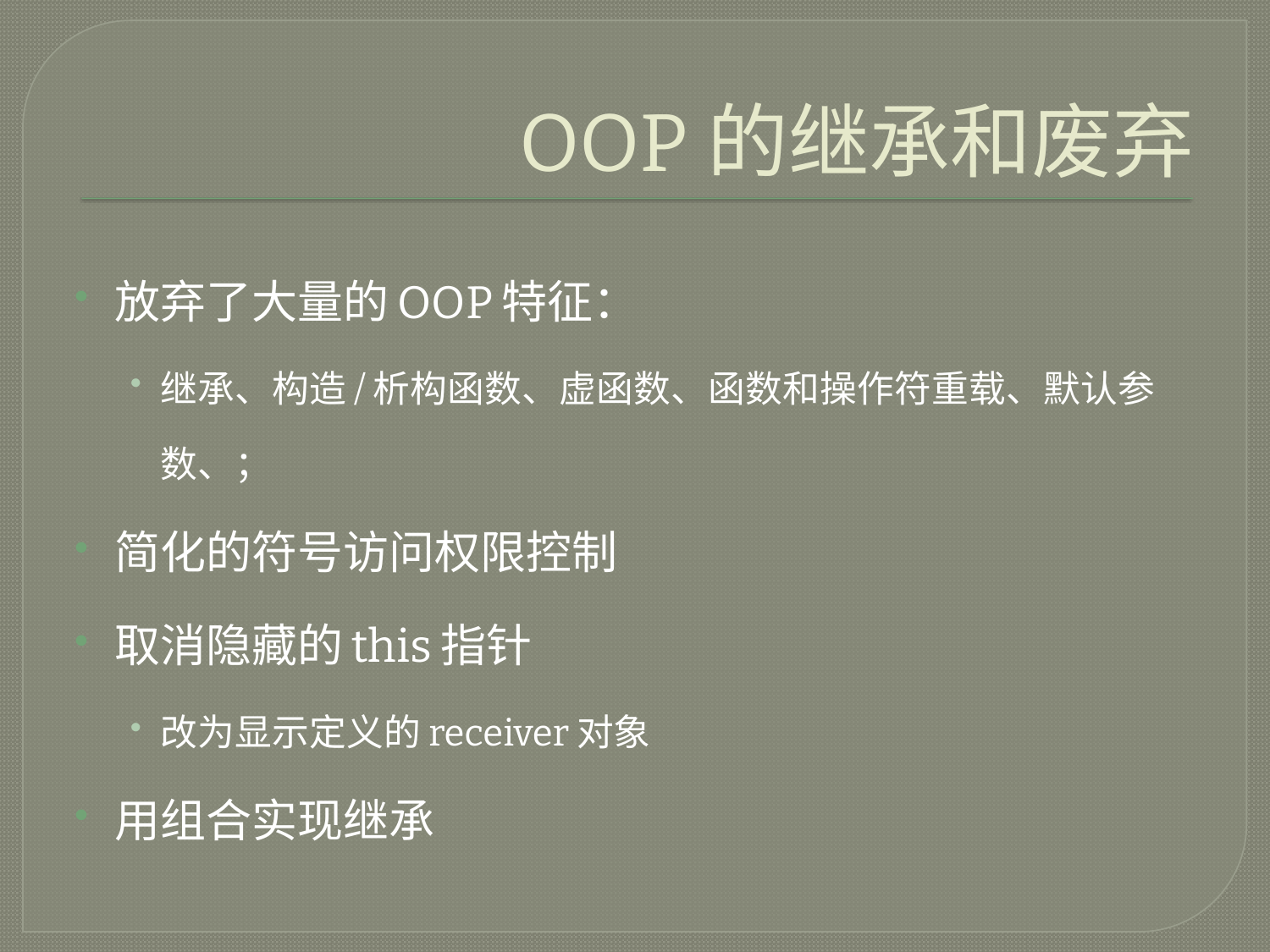

# OOP的继承和废弃
放弃了大量的OOP特征：
继承、构造/析构函数、虚函数、函数和操作符重载、默认参数、；
简化的符号访问权限控制
取消隐藏的this指针
改为显示定义的receiver对象
用组合实现继承